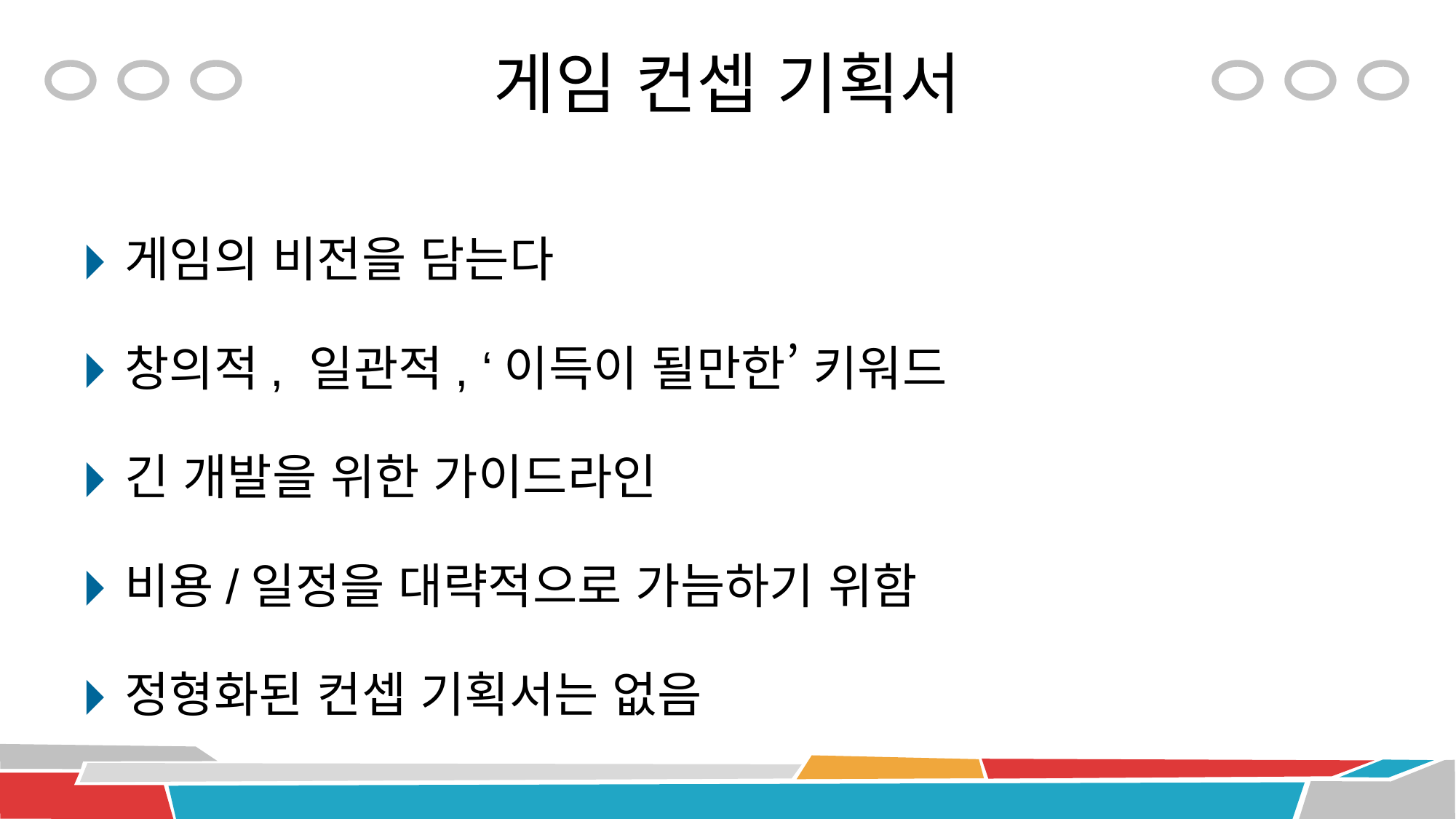

# 게임 컨셉 기획서
게임의 비전을 담는다
창의적, 일관적, ‘이득이 될만한’ 키워드
긴 개발을 위한 가이드라인
비용/일정을 대략적으로 가늠하기 위함
정형화된 컨셉 기획서는 없음